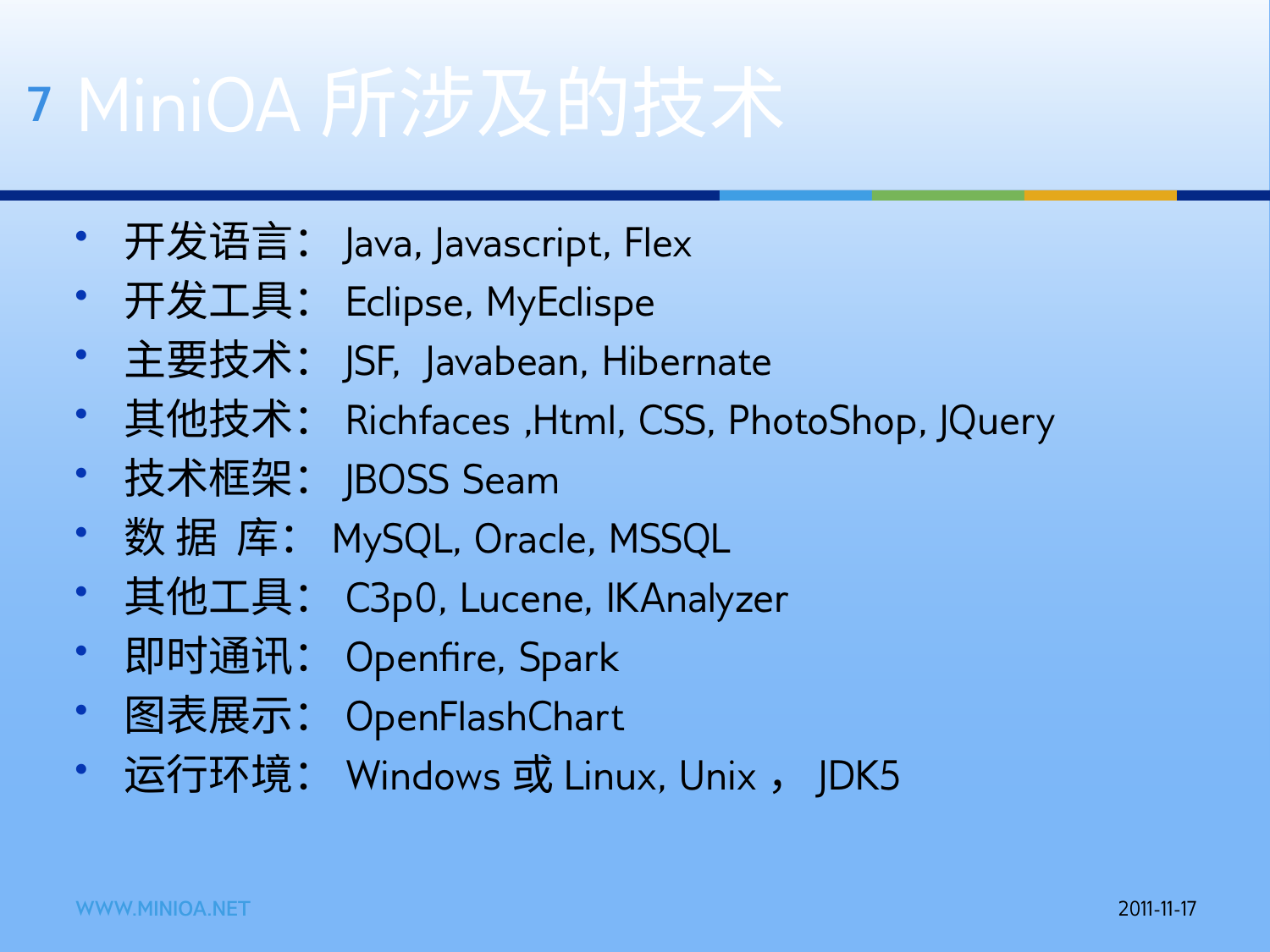

# MiniOA所涉及的技术
7
开发语言：Java, Javascript, Flex
开发工具：Eclipse, MyEclispe
主要技术：JSF,  Javabean, Hibernate
其他技术：Richfaces ,Html, CSS, PhotoShop, JQuery
技术框架：JBOSS Seam
数 据  库：MySQL, Oracle, MSSQL
其他工具：C3p0, Lucene, IKAnalyzer
即时通讯：Openfire, Spark
图表展示：OpenFlashChart
运行环境：Windows或Linux, Unix，JDK5
www.minioa.net
2011-11-17